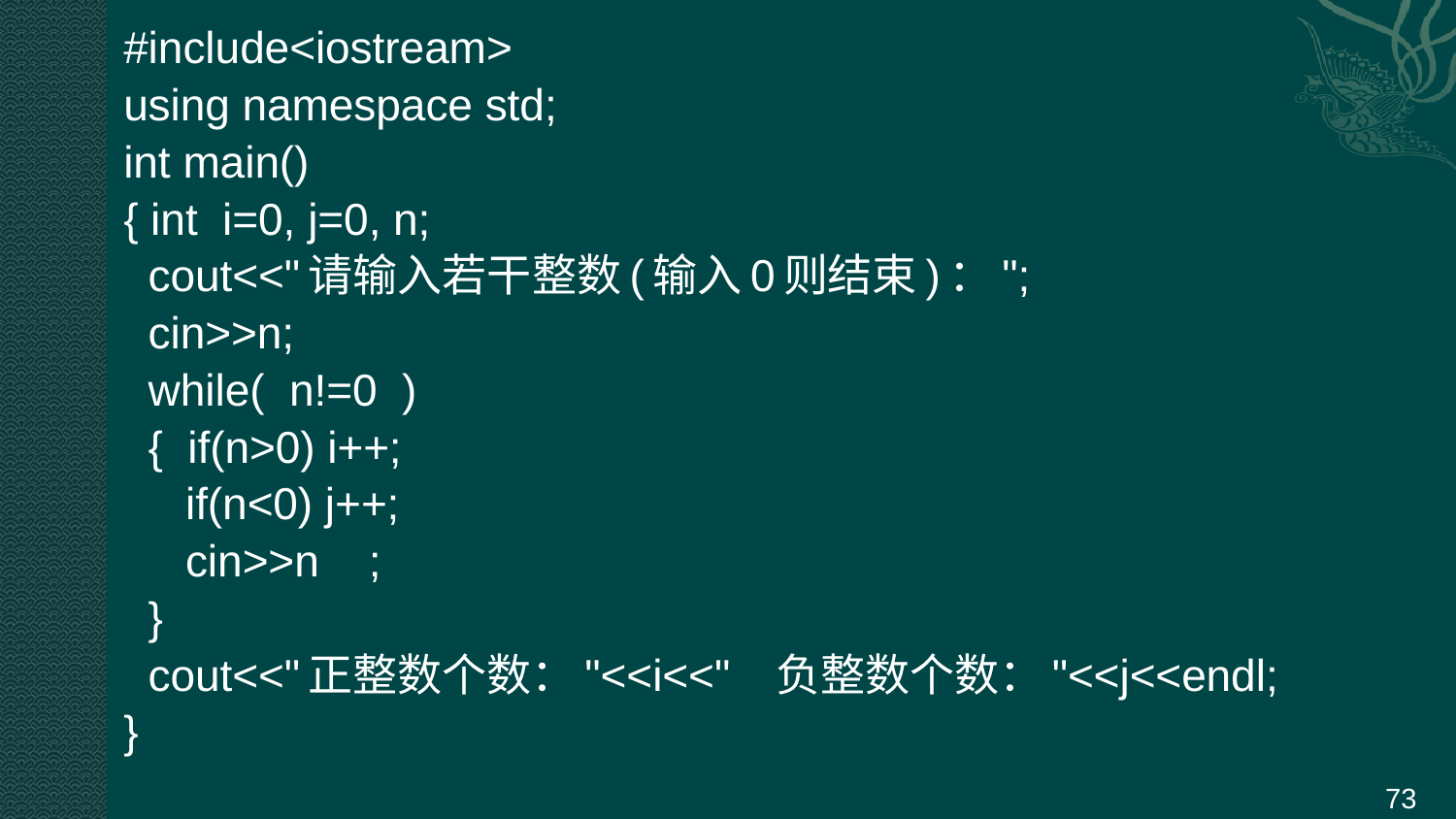

#include<iostream>
using namespace std;
int main()
{ int  i=0, j=0, n;
  cout<<"请输入若干整数(输入0则结束)：";
  cin>>n;
  while(  n!=0  )
  {  if(n>0) i++;
     if(n<0) j++;
     cin>>n    ;
  }
  cout<<"正整数个数："<<i<<"   负整数个数："<<j<<endl;
}
73